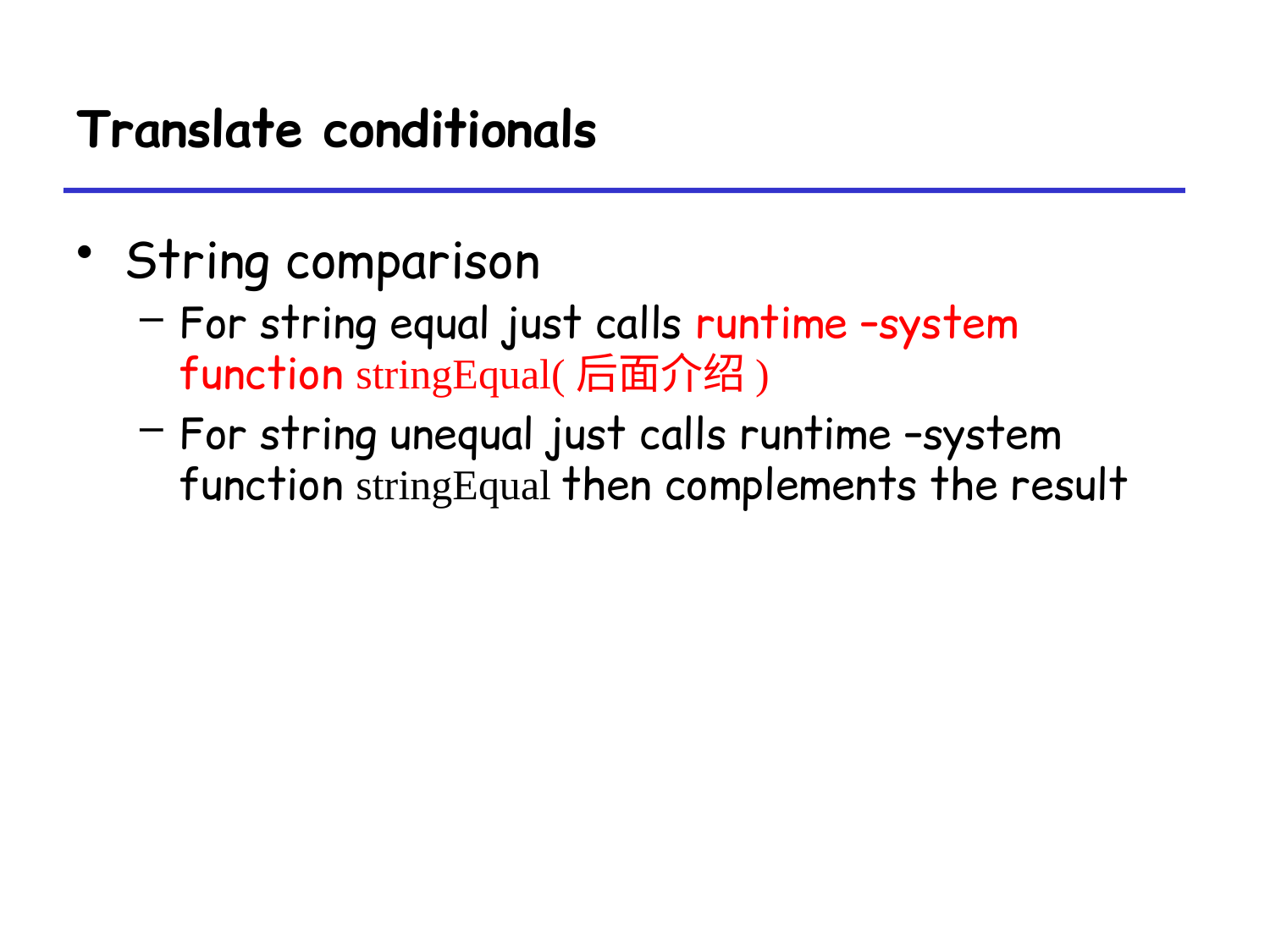

# Translate conditionals
String comparison
For string equal just calls runtime –system function stringEqual(后面介绍)
For string unequal just calls runtime –system function stringEqual then complements the result

40